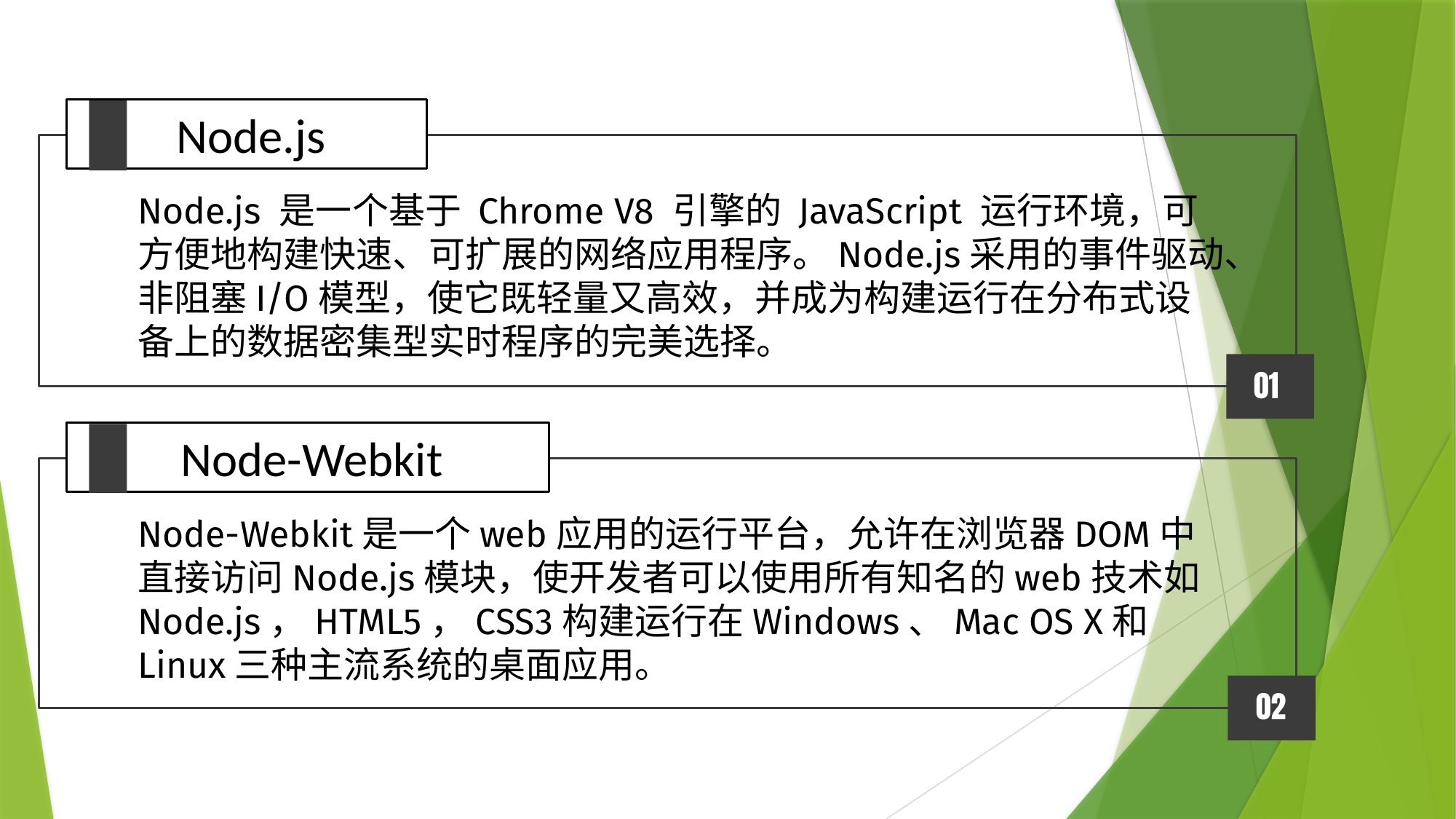

Node.js

01
Node.js 是一个基于 Chrome V8 引擎的 JavaScript 运行环境，可方便地构建快速、可扩展的网络应用程序。Node.js采用的事件驱动、非阻塞I/O模型，使它既轻量又高效，并成为构建运行在分布式设备上的数据密集型实时程序的完美选择。
 Node-Webkit

Node-Webkit是一个web应用的运行平台，允许在浏览器DOM中直接访问Node.js模块，使开发者可以使用所有知名的web技术如Node.js，HTML5，CSS3构建运行在Windows、Mac OS X和Linux三种主流系统的桌面应用。

02